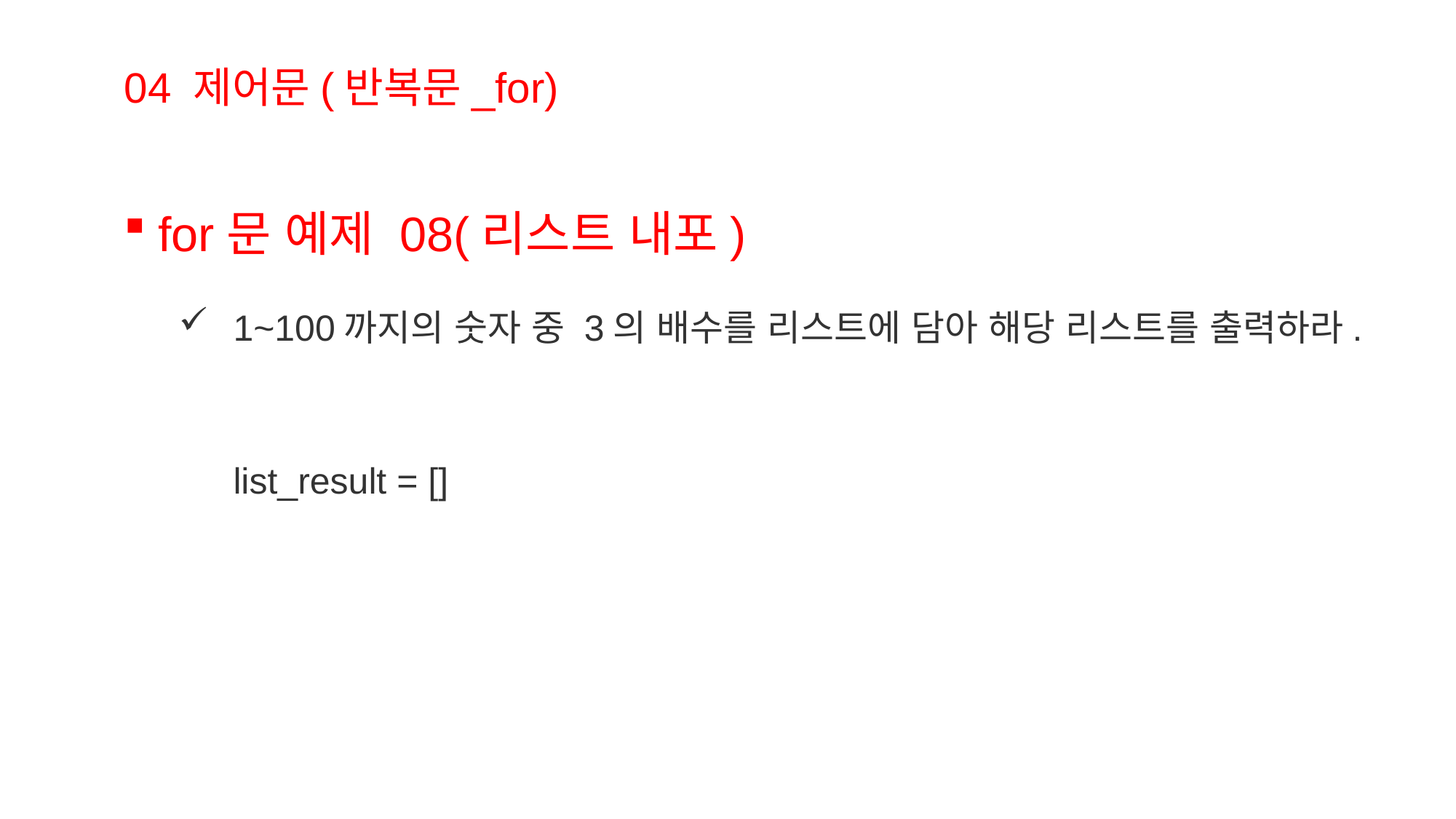

04 제어문(반복문_for)
for문 예제 08(리스트 내포)
1~100까지의 숫자 중 3의 배수를 리스트에 담아 해당 리스트를 출력하라.

list_result = []
for num in range(1, 101) :
    if num % 3 == 0 :
        list_result.append(num)
print(list_result)